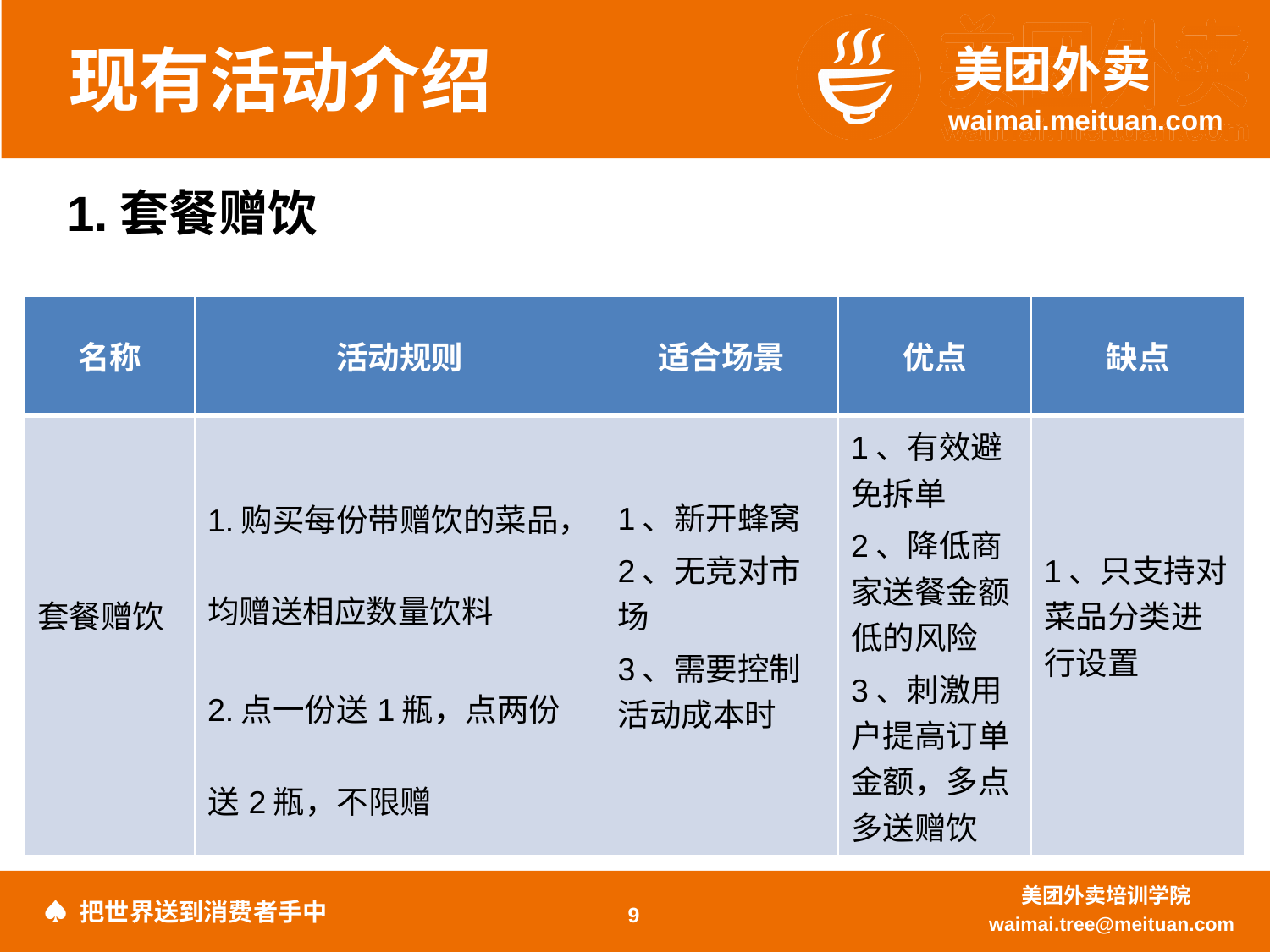

现有活动介绍
1.套餐赠饮
| 名称 | 活动规则 | 适合场景 | 优点 | 缺点 |
| --- | --- | --- | --- | --- |
| 套餐赠饮 | 1.购买每份带赠饮的菜品，均赠送相应数量饮料 2.点一份送1瓶，点两份送2瓶，不限赠 | 1、新开蜂窝 2、无竞对市场 3、需要控制活动成本时 | 1、有效避免拆单 2、降低商家送餐金额低的风险 3、刺激用户提高订单金额，多点多送赠饮 | 1、只支持对菜品分类进行设置 |